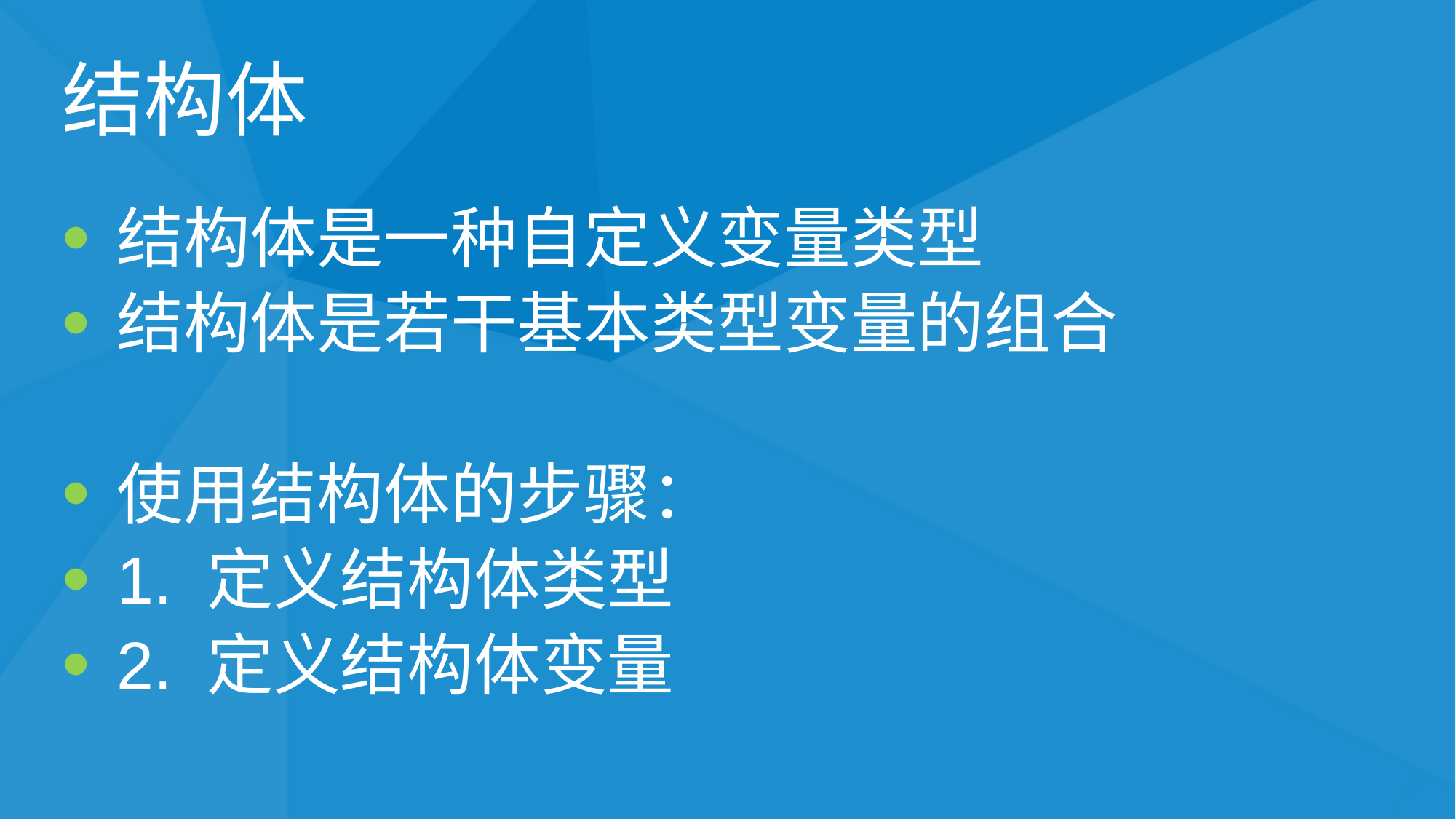

# 结构体
结构体是一种自定义变量类型
结构体是若干基本类型变量的组合

使用结构体的步骤：
1. 定义结构体类型
2. 定义结构体变量